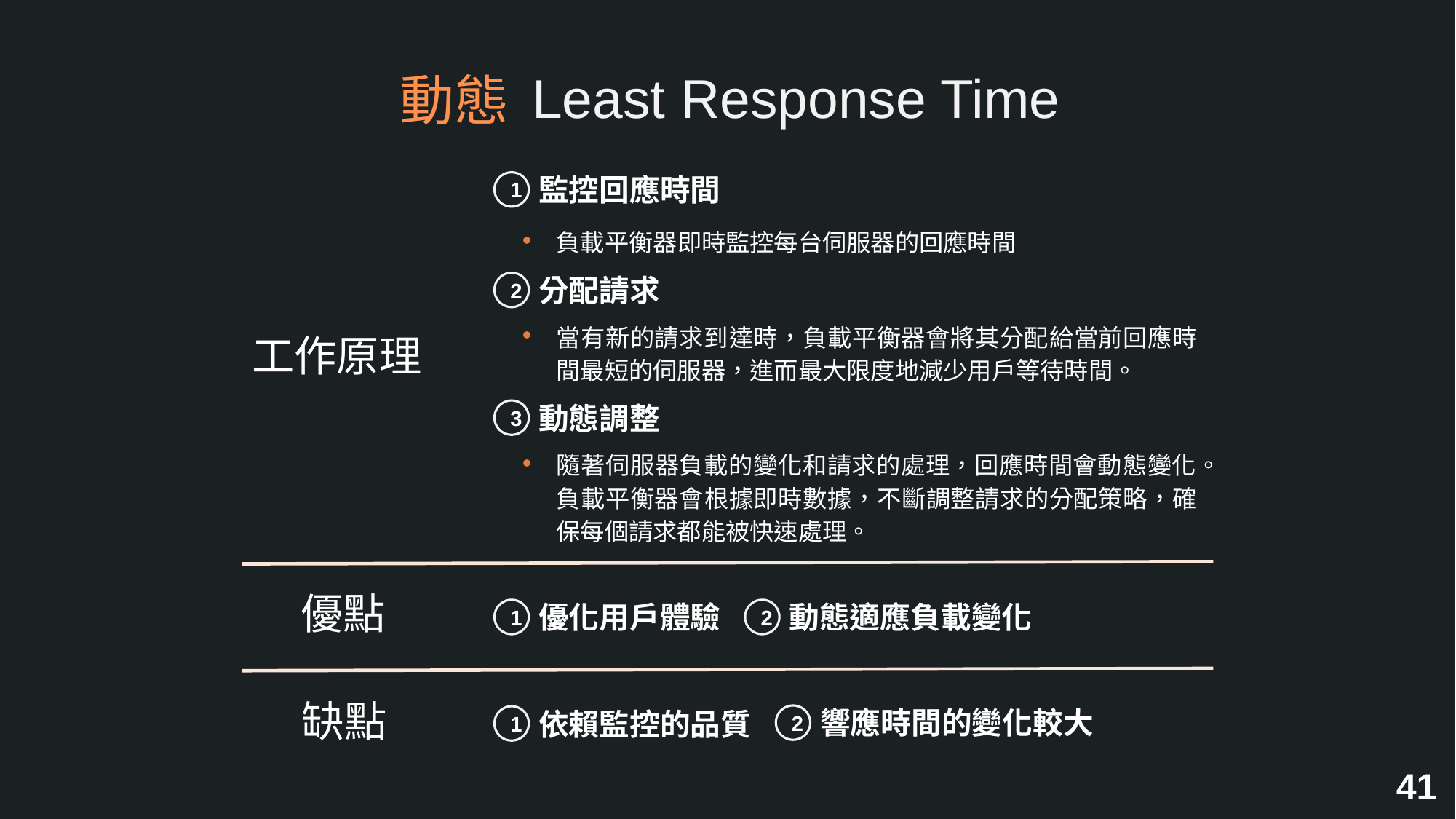

Least Response Time
動態
監控回應時間
1
負載平衡器即時監控每台伺服器的回應時間
分配請求
2
當有新的請求到達時，負載平衡器會將其分配給當前回應時間最短的伺服器，進而最大限度地減少用戶等待時間。
工作原理
動態調整
3
隨著伺服器負載的變化和請求的處理，回應時間會動態變化。負載平衡器會根據即時數據，不斷調整請求的分配策略，確保每個請求都能被快速處理。
優點
優化用戶體驗
1
動態適應負載變化
2
缺點
依賴監控的品質
1
響應時間的變化較大
2
41